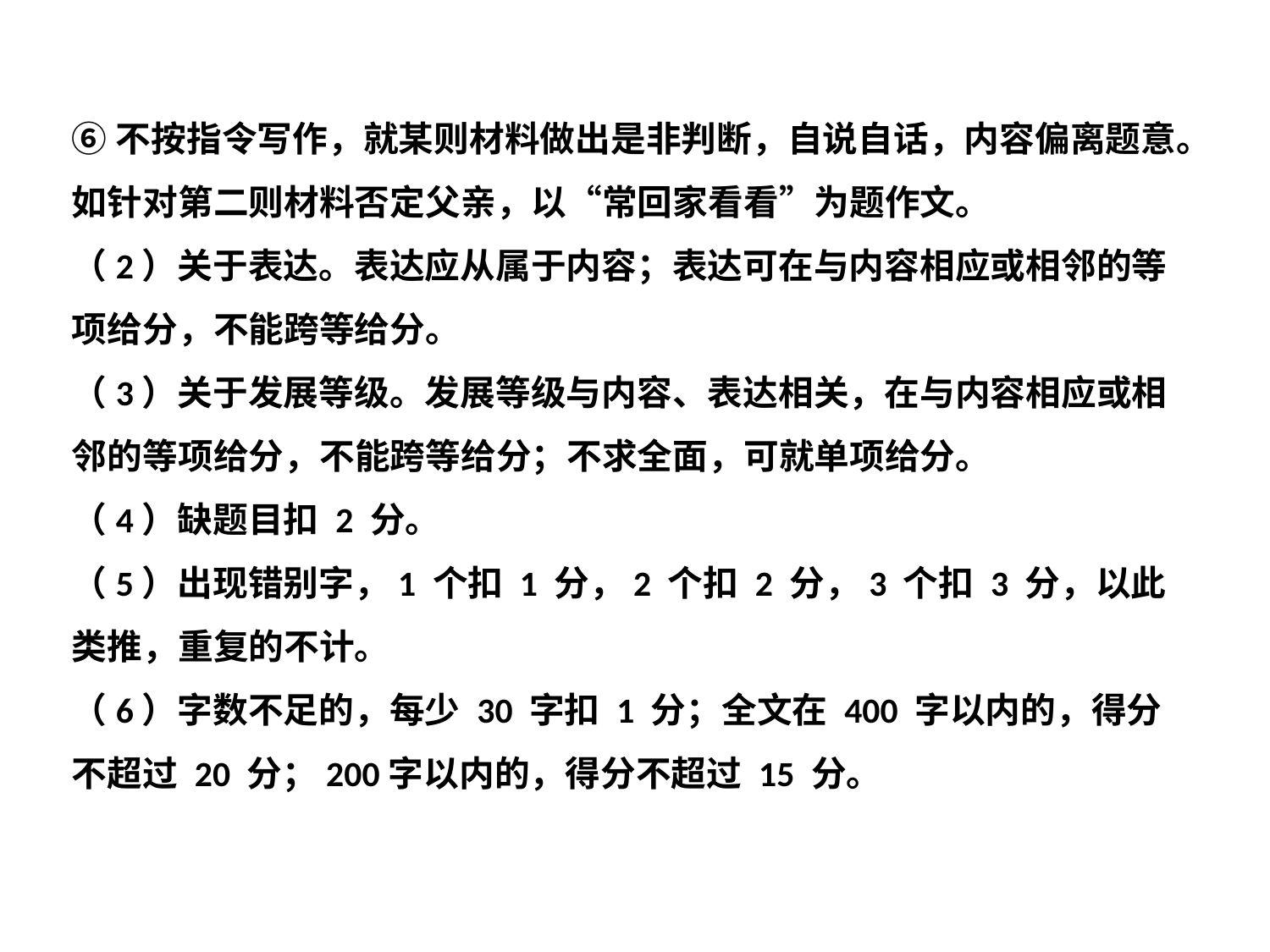

⑥不按指令写作，就某则材料做出是非判断，自说自话，内容偏离题意。如针对第二则材料否定父亲，以“常回家看看”为题作文。
（2）关于表达。表达应从属于内容；表达可在与内容相应或相邻的等项给分，不能跨等给分。
（3）关于发展等级。发展等级与内容、表达相关，在与内容相应或相邻的等项给分，不能跨等给分；不求全面，可就单项给分。
（4）缺题目扣 2 分。
（5）出现错别字，1 个扣 1 分，2 个扣 2 分，3 个扣 3 分，以此类推，重复的不计。
（6）字数不足的，每少 30 字扣 1 分；全文在 400 字以内的，得分不超过 20 分；200字以内的，得分不超过 15 分。